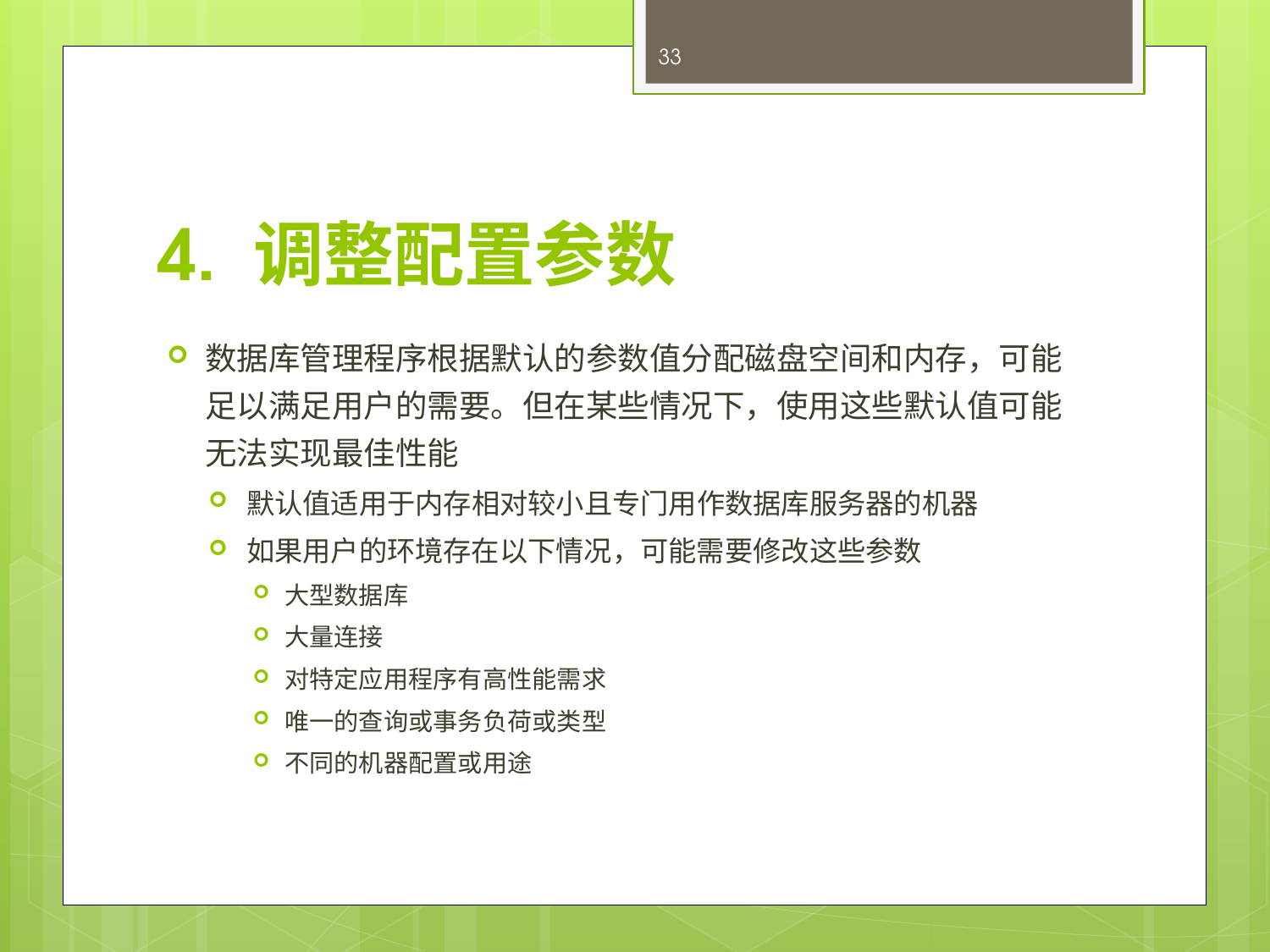

33
# 4. 调整配置参数
数据库管理程序根据默认的参数值分配磁盘空间和内存，可能足以满足用户的需要。但在某些情况下，使用这些默认值可能无法实现最佳性能
默认值适用于内存相对较小且专门用作数据库服务器的机器
如果用户的环境存在以下情况，可能需要修改这些参数
大型数据库
大量连接
对特定应用程序有高性能需求
唯一的查询或事务负荷或类型
不同的机器配置或用途